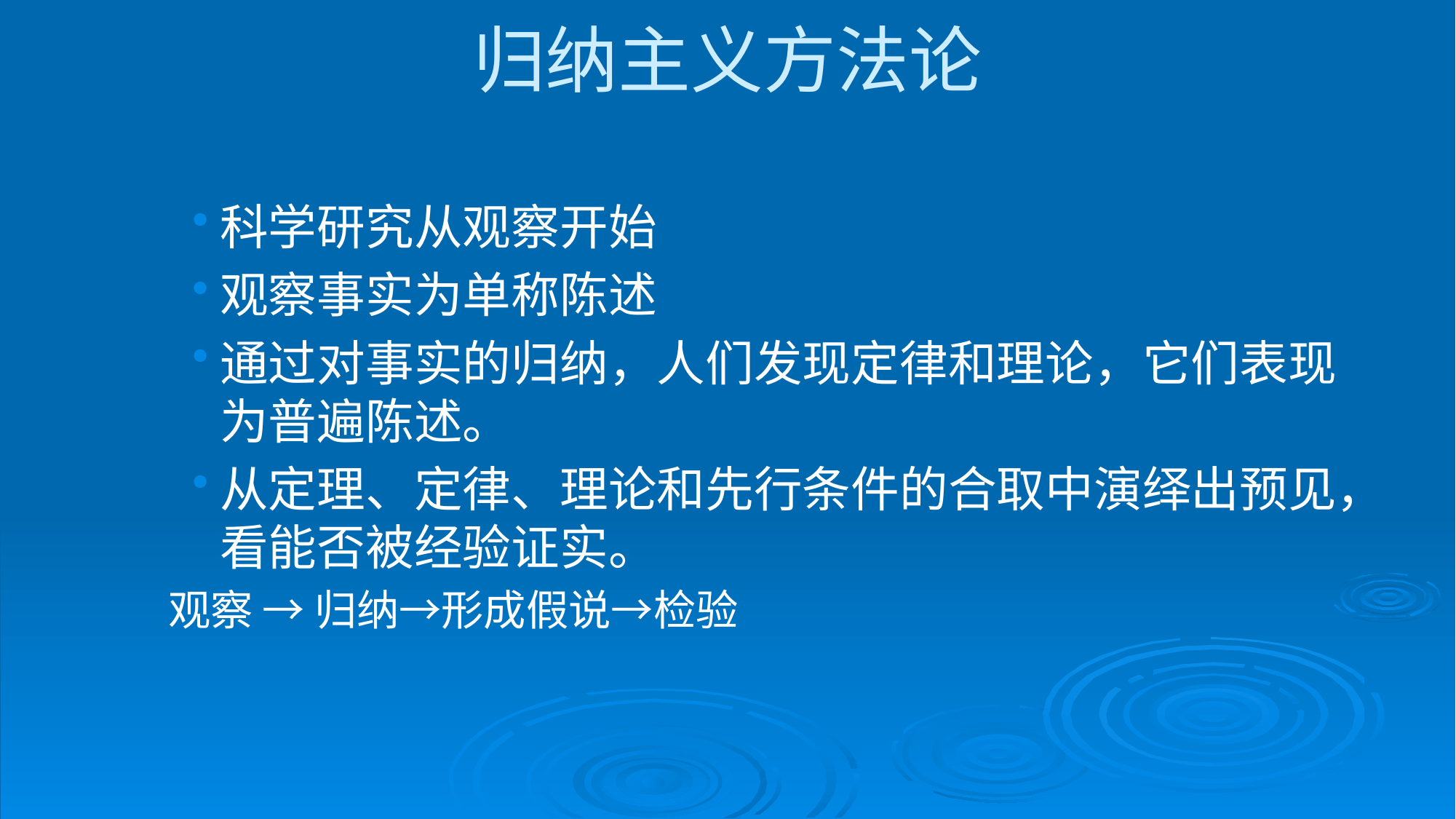

# 归纳主义方法论
科学研究从观察开始
观察事实为单称陈述
通过对事实的归纳，人们发现定律和理论，它们表现为普遍陈述。
从定理、定律、理论和先行条件的合取中演绎出预见，看能否被经验证实。
　　观察 → 归纳→形成假说→检验